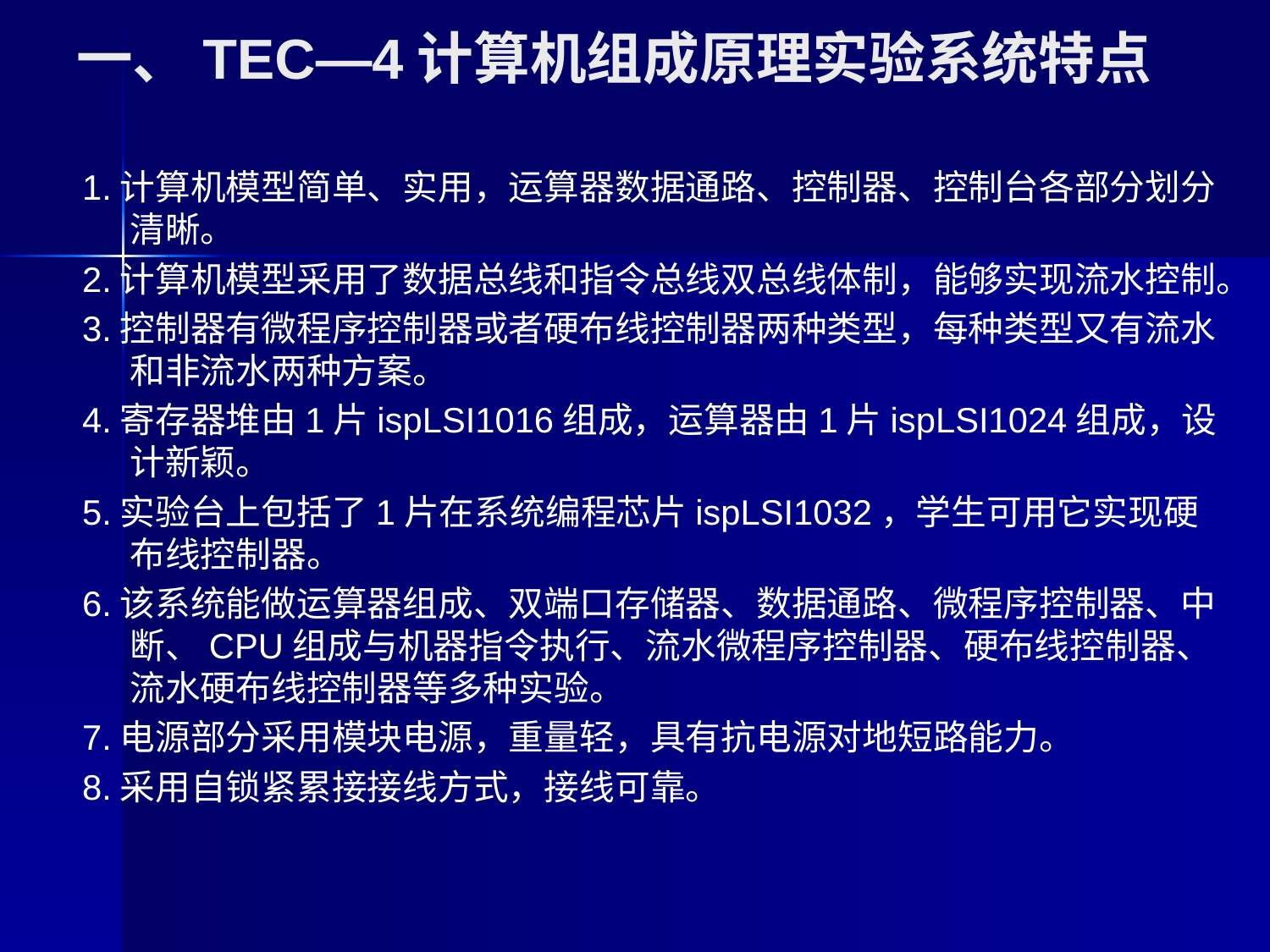

# 一、TEC—4计算机组成原理实验系统特点
1.计算机模型简单、实用，运算器数据通路、控制器、控制台各部分划分清晰。
2.计算机模型采用了数据总线和指令总线双总线体制，能够实现流水控制。
3.控制器有微程序控制器或者硬布线控制器两种类型，每种类型又有流水和非流水两种方案。
4.寄存器堆由1片ispLSI1016组成，运算器由1片ispLSI1024组成，设计新颖。
5.实验台上包括了1片在系统编程芯片ispLSI1032，学生可用它实现硬布线控制器。
6.该系统能做运算器组成、双端口存储器、数据通路、微程序控制器、中断、CPU组成与机器指令执行、流水微程序控制器、硬布线控制器、流水硬布线控制器等多种实验。
7.电源部分采用模块电源，重量轻，具有抗电源对地短路能力。
8.采用自锁紧累接接线方式，接线可靠。